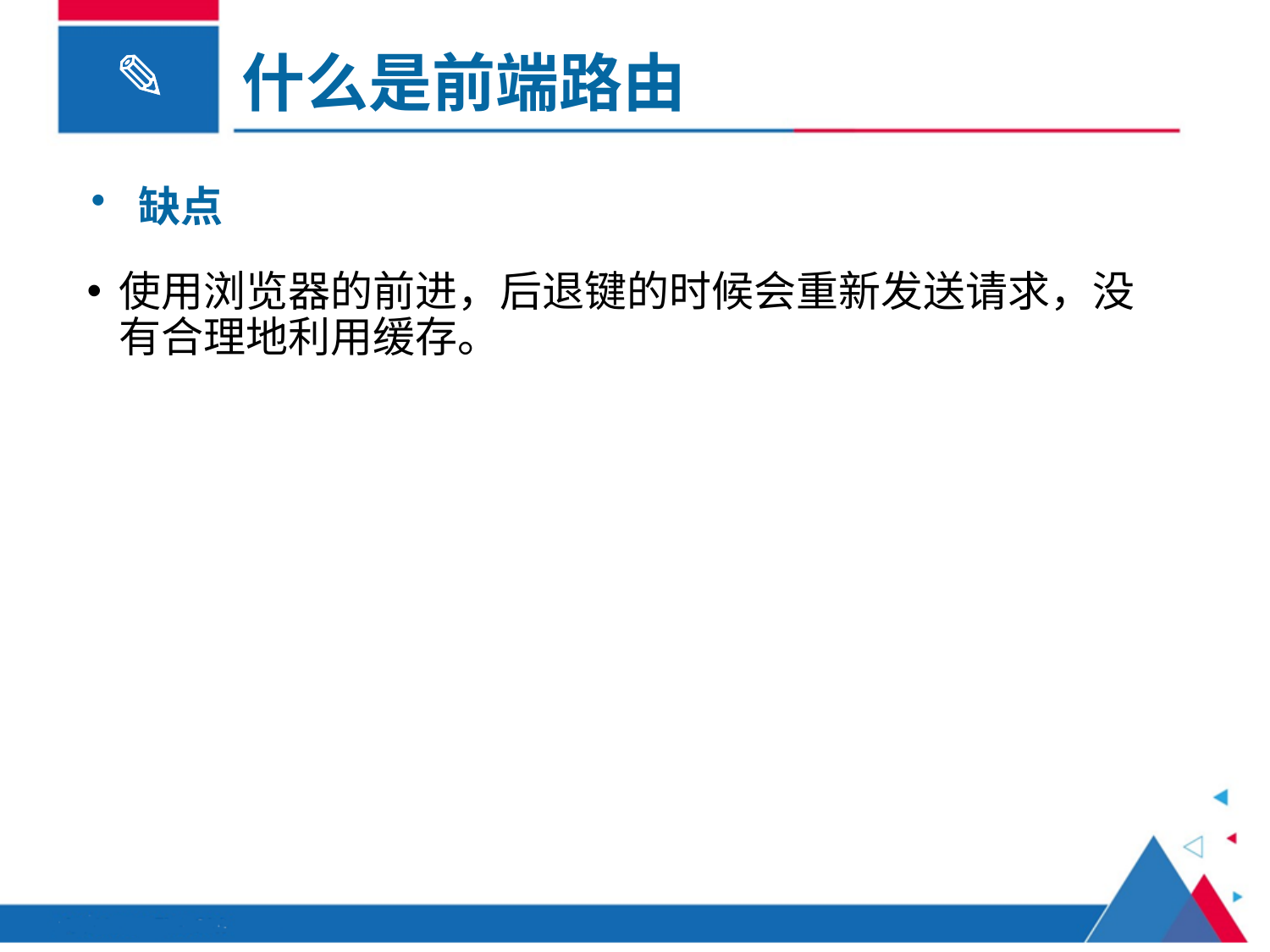

什么是前端路由
缺点
使用浏览器的前进，后退键的时候会重新发送请求，没有合理地利用缓存。